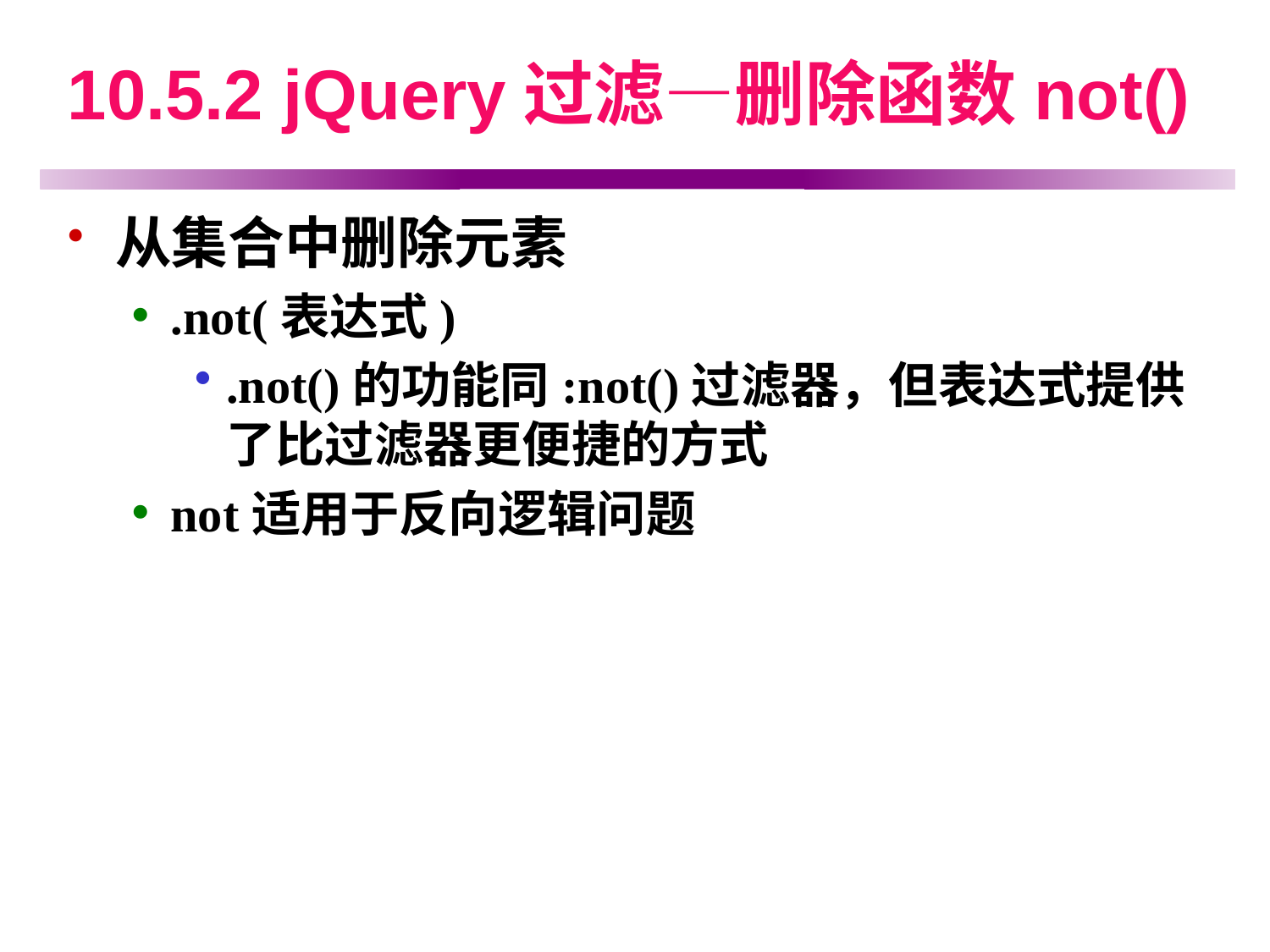

# 10.5.2 jQuery过滤—删除函数not()
从集合中删除元素
.not(表达式)
.not()的功能同:not()过滤器，但表达式提供了比过滤器更便捷的方式
not适用于反向逻辑问题